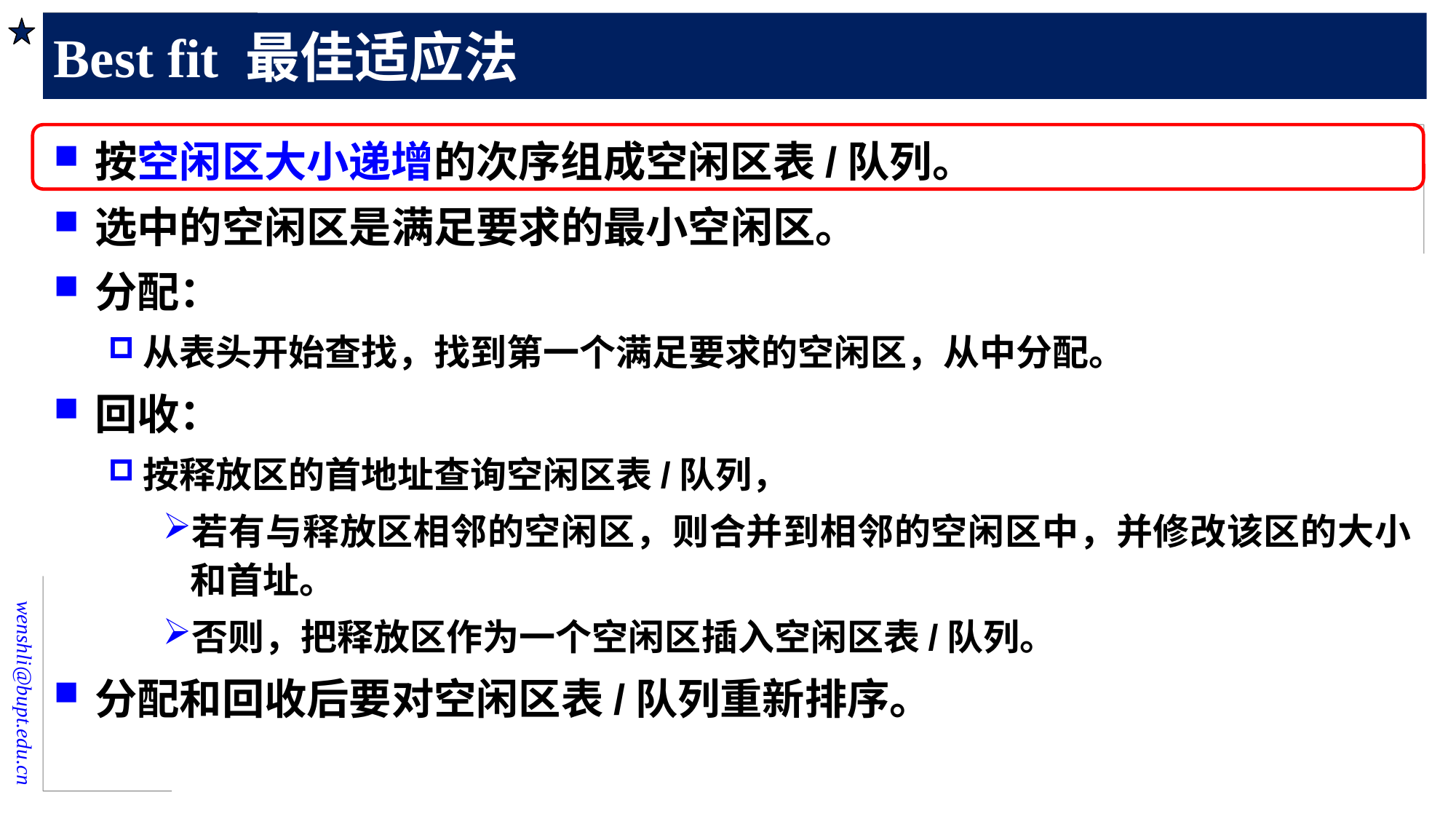

# Best fit 最佳适应法

按空闲区大小递增的次序组成空闲区表/队列。
选中的空闲区是满足要求的最小空闲区。
分配：
从表头开始查找，找到第一个满足要求的空闲区，从中分配。
回收：
按释放区的首地址查询空闲区表/队列，
若有与释放区相邻的空闲区，则合并到相邻的空闲区中，并修改该区的大小和首址。
否则，把释放区作为一个空闲区插入空闲区表/队列。
分配和回收后要对空闲区表/队列重新排序。
40